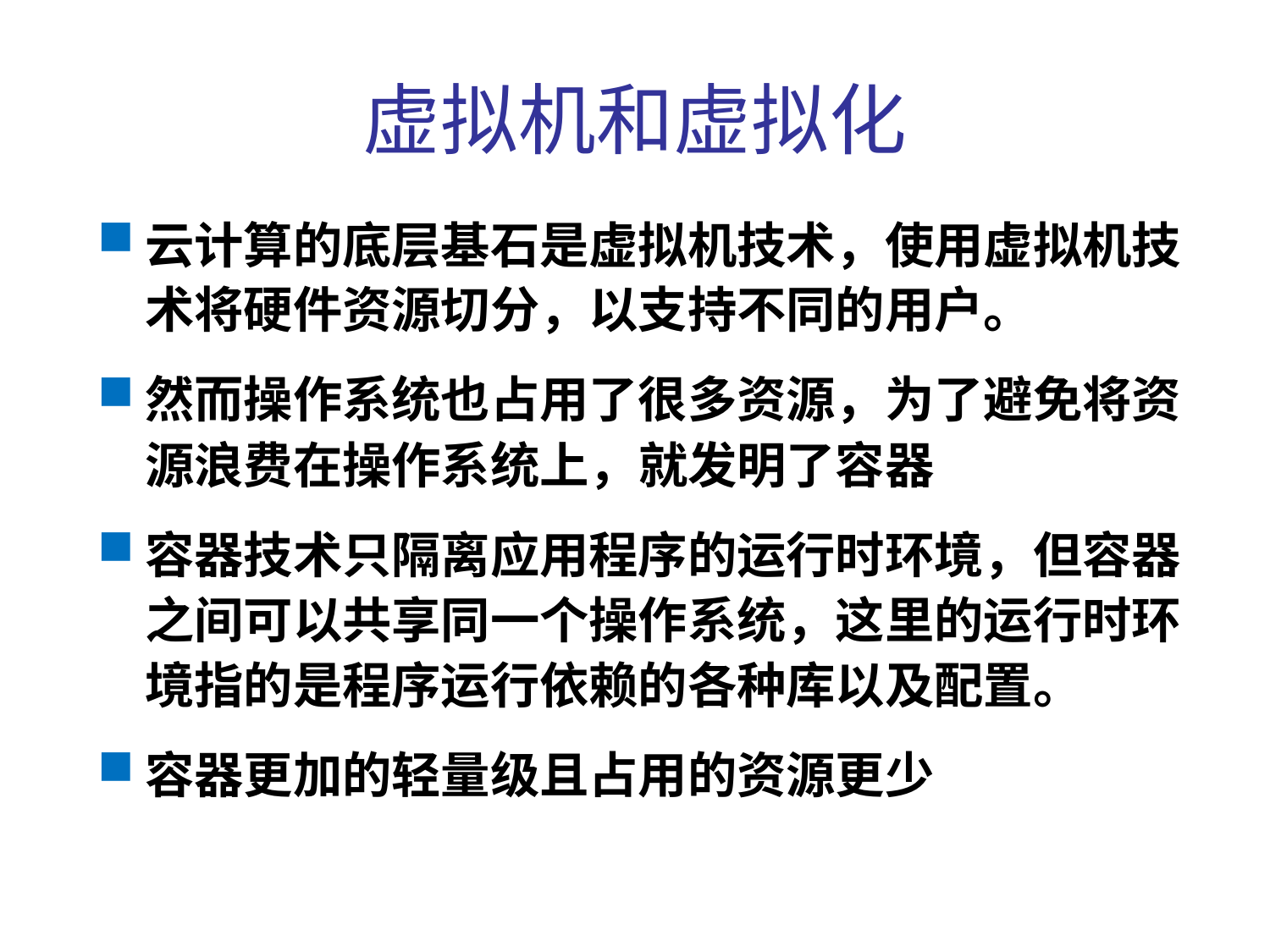

# 虚拟机和虚拟化

云计算的底层基石是虚拟机技术，使用虚拟机技术将硬件资源切分，以支持不同的用户。
然而操作系统也占用了很多资源，为了避免将资源浪费在操作系统上，就发明了容器
容器技术只隔离应用程序的运行时环境，但容器之间可以共享同一个操作系统，这里的运行时环境指的是程序运行依赖的各种库以及配置。
容器更加的轻量级且占用的资源更少